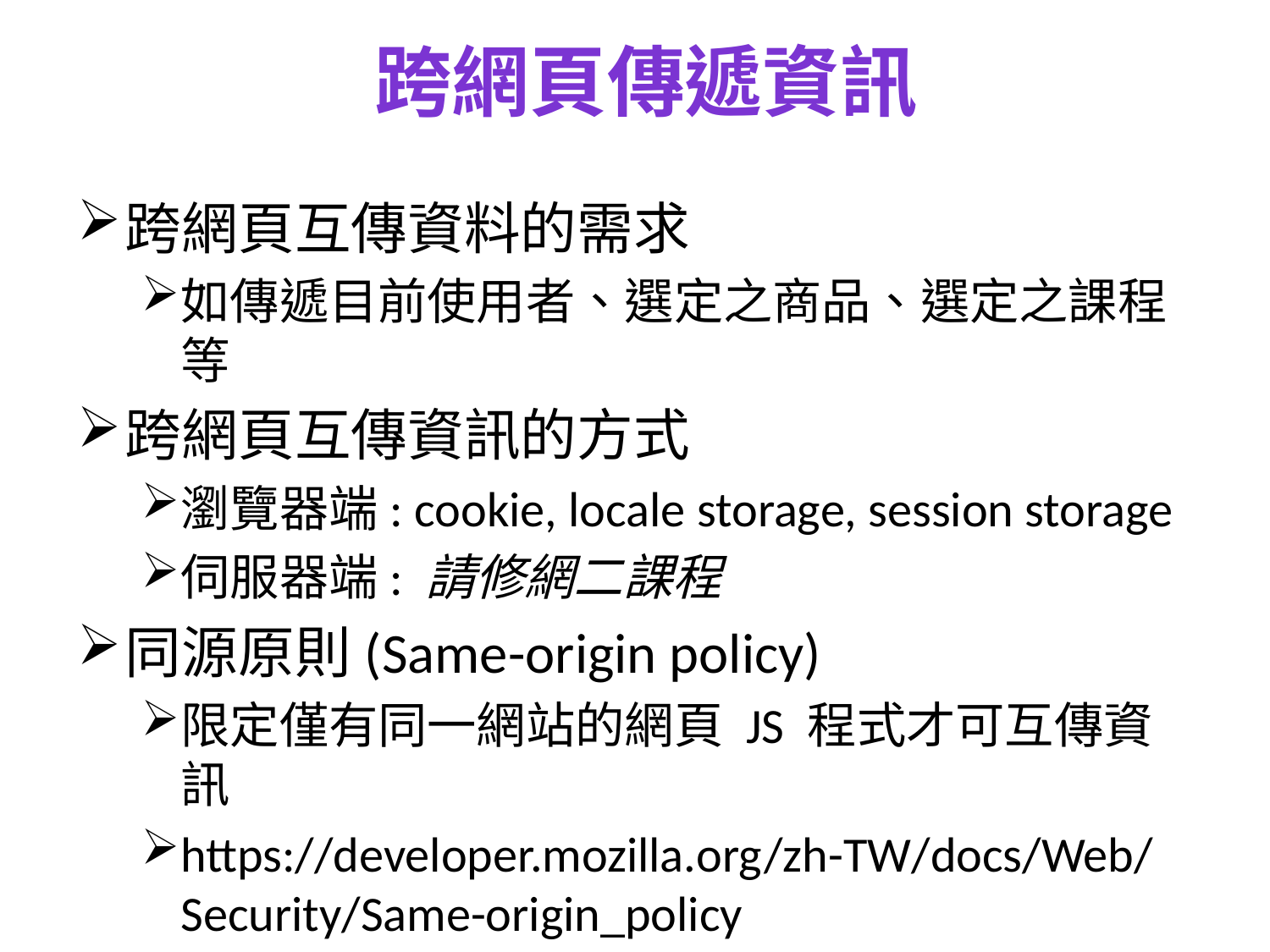

# 跨網頁傳遞資訊
跨網頁互傳資料的需求
如傳遞目前使用者、選定之商品、選定之課程等
跨網頁互傳資訊的方式
瀏覽器端: cookie, locale storage, session storage
伺服器端: 請修網二課程
同源原則(Same-origin policy)
限定僅有同一網站的網頁 JS 程式才可互傳資訊
https://developer.mozilla.org/zh-TW/docs/Web/Security/Same-origin_policy